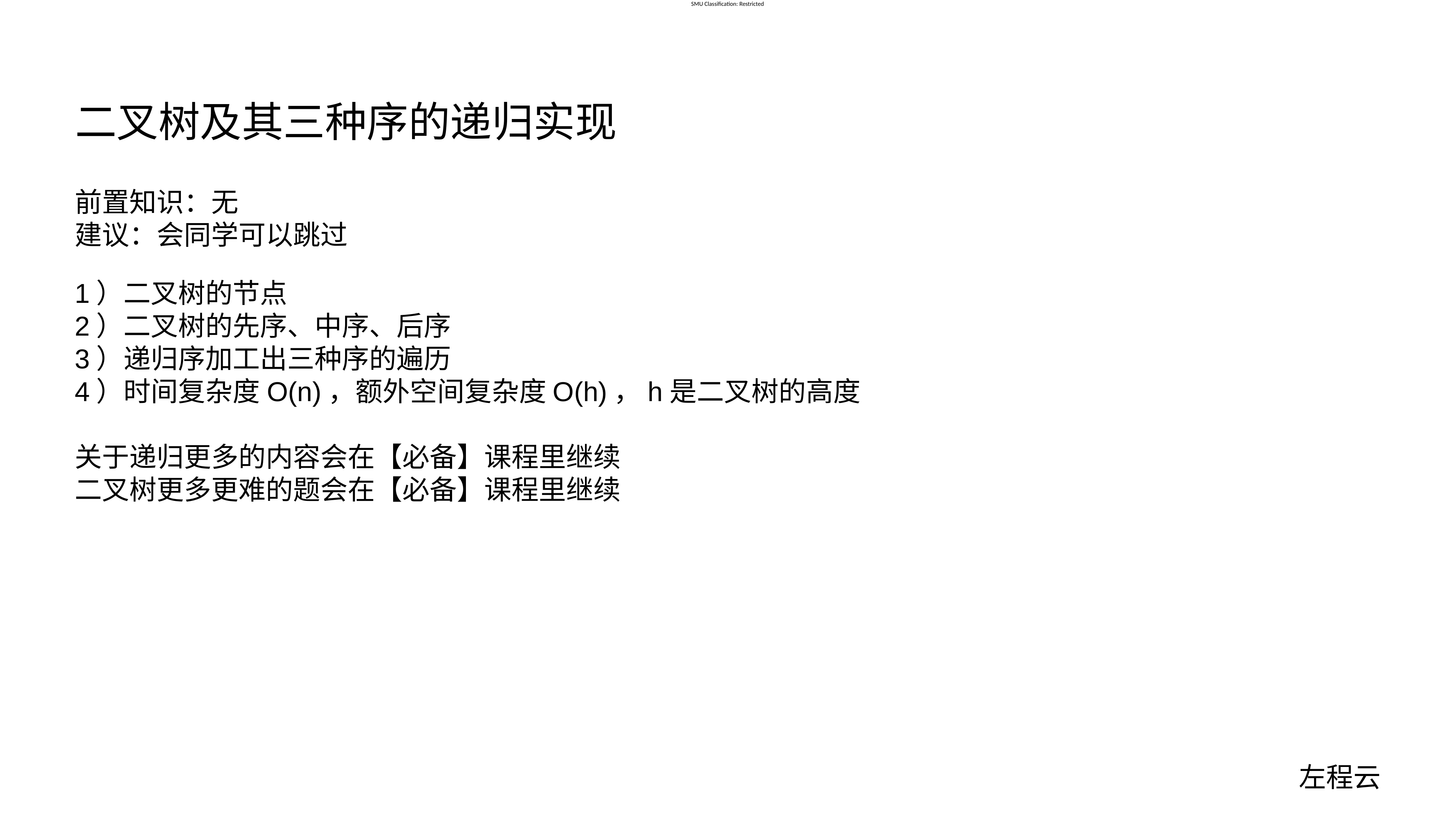

# 二叉树及其三种序的递归实现
前置知识：无
建议：会同学可以跳过
1）二叉树的节点
2）二叉树的先序、中序、后序
3）递归序加工出三种序的遍历
4）时间复杂度O(n)，额外空间复杂度O(h)，h是二叉树的高度

关于递归更多的内容会在【必备】课程里继续
二叉树更多更难的题会在【必备】课程里继续
左程云